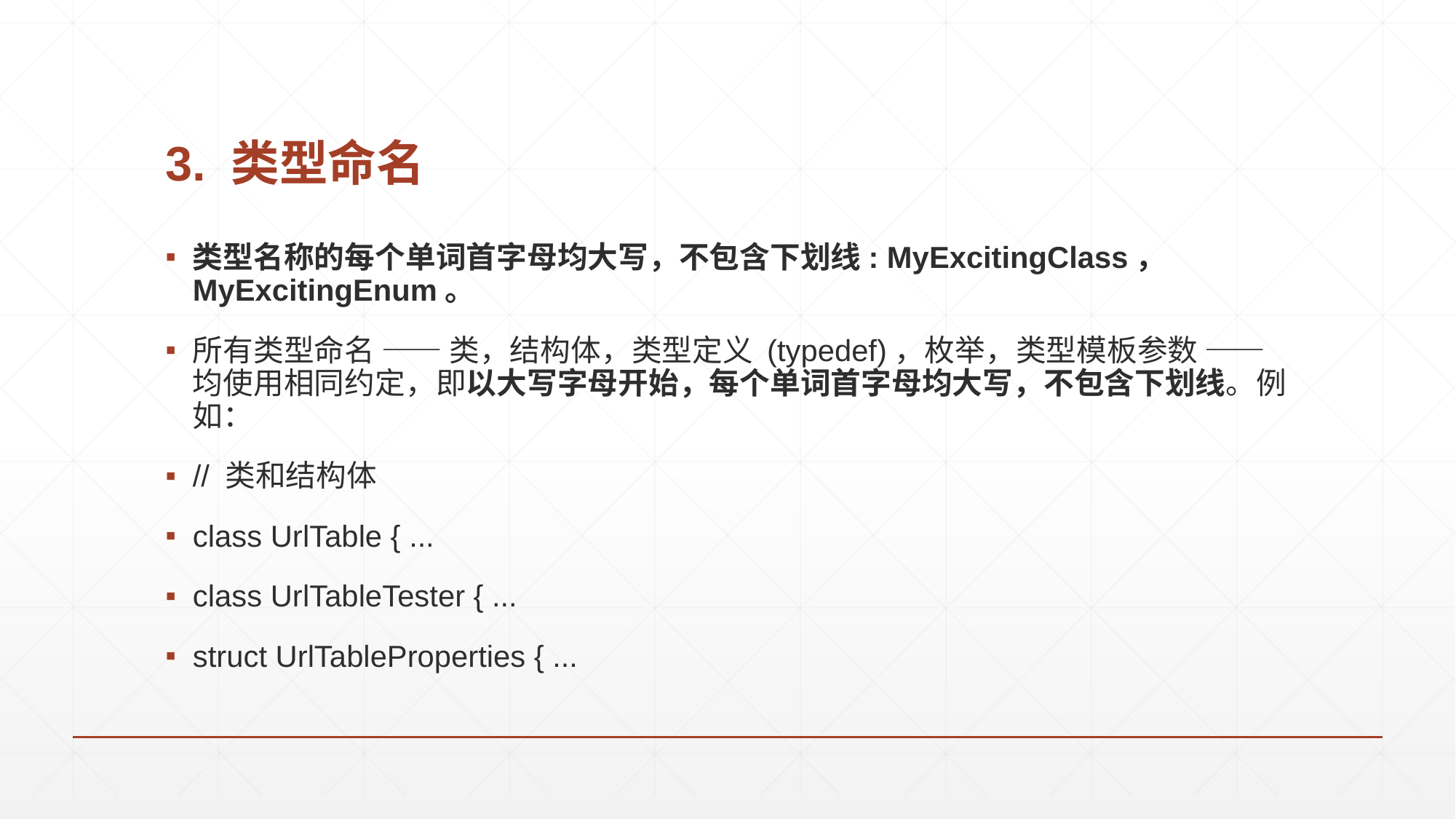

# 3. 类型命名
类型名称的每个单词首字母均大写，不包含下划线: MyExcitingClass， MyExcitingEnum。
所有类型命名 —— 类，结构体，类型定义 (typedef)，枚举，类型模板参数 —— 均使用相同约定，即以大写字母开始，每个单词首字母均大写，不包含下划线。例如：
// 类和结构体
class UrlTable { ...
class UrlTableTester { ...
struct UrlTableProperties { ...